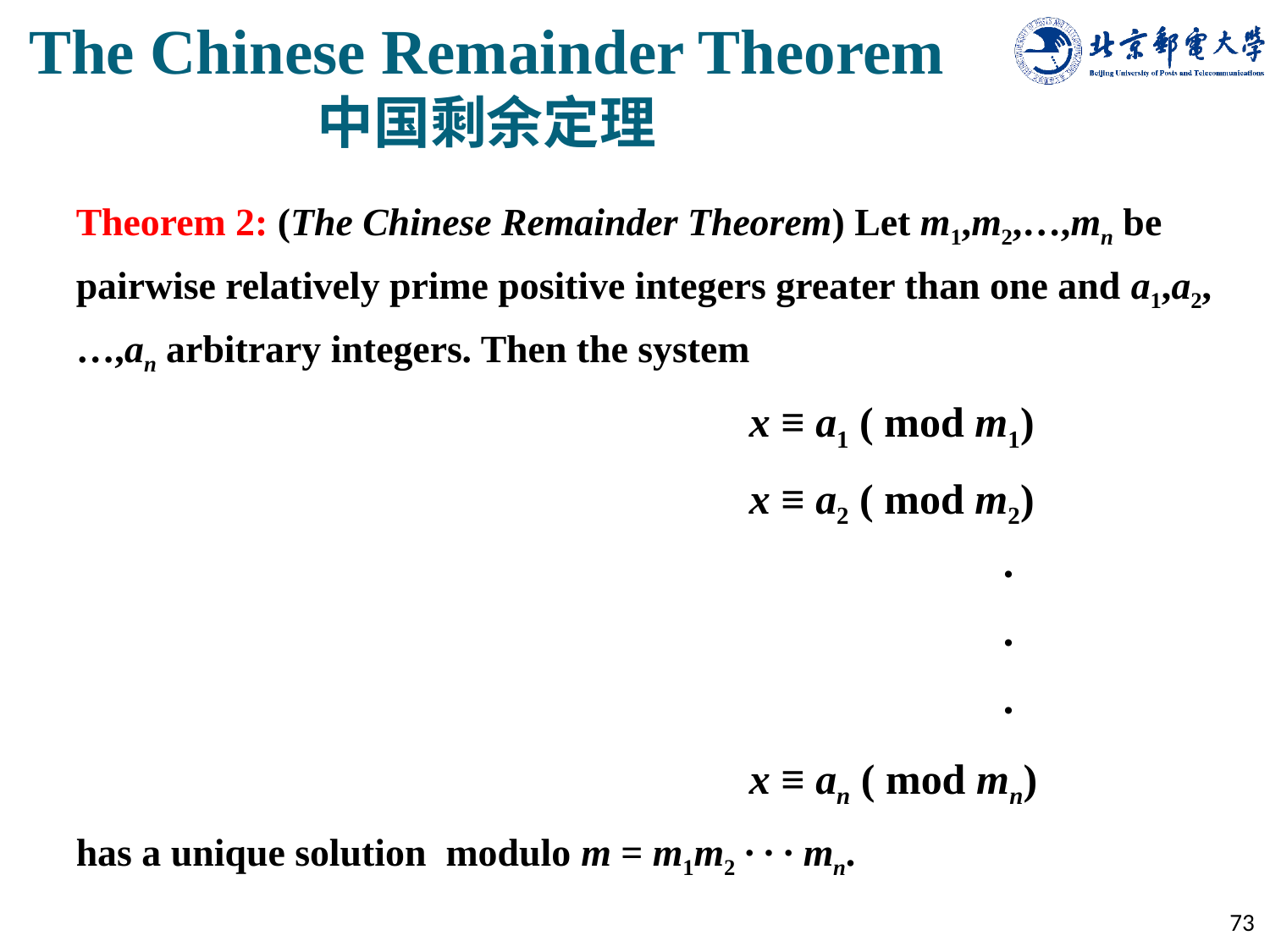

# The Chinese Remainder Theorem 中国剩余定理
Theorem 2: (The Chinese Remainder Theorem) Let m1,m2,…,mn be pairwise relatively prime positive integers greater than one and a1,a2,…,an arbitrary integers. Then the system
					x ≡ a1 ( mod m1)
					x ≡ a2 ( mod m2)
    						∙
    					 	∙
     						∙
					x ≡ an ( mod mn)
has a unique solution  modulo m = m1m2 ∙ ∙ ∙ mn.